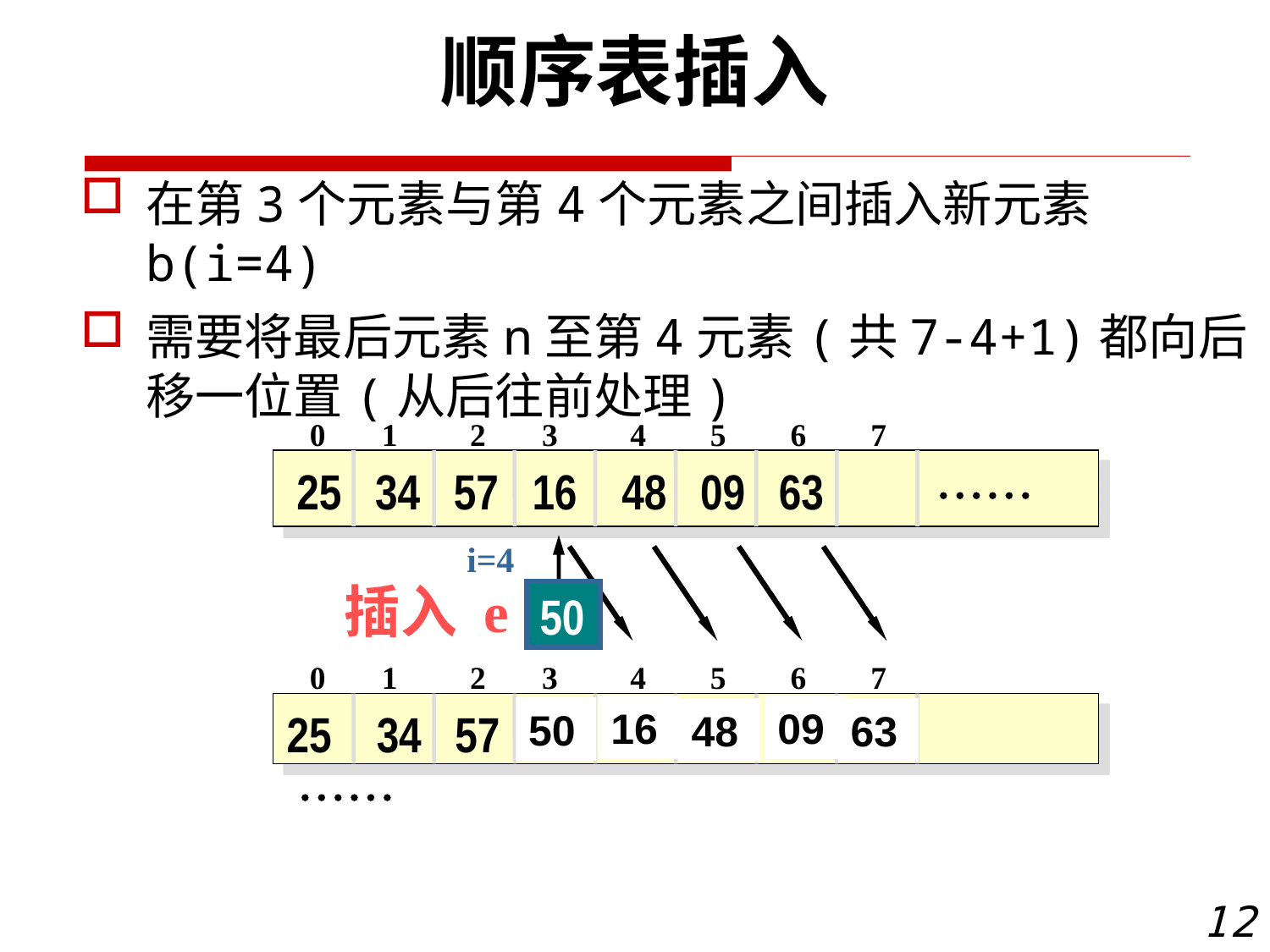

顺序表插入
在第3个元素与第4个元素之间插入新元素b(i=4)
需要将最后元素n至第4元素(共7-4+1)都向后移一位置(从后往前处理)
   0       1         2       3         4        5        6        7

 25   34   57   16    48   09   63          ……
i=4

50

插入 e
   0       1         2       3         4        5        6        7

25    34   57    16   48   09   63                        ……
16
09
50
48
63
12